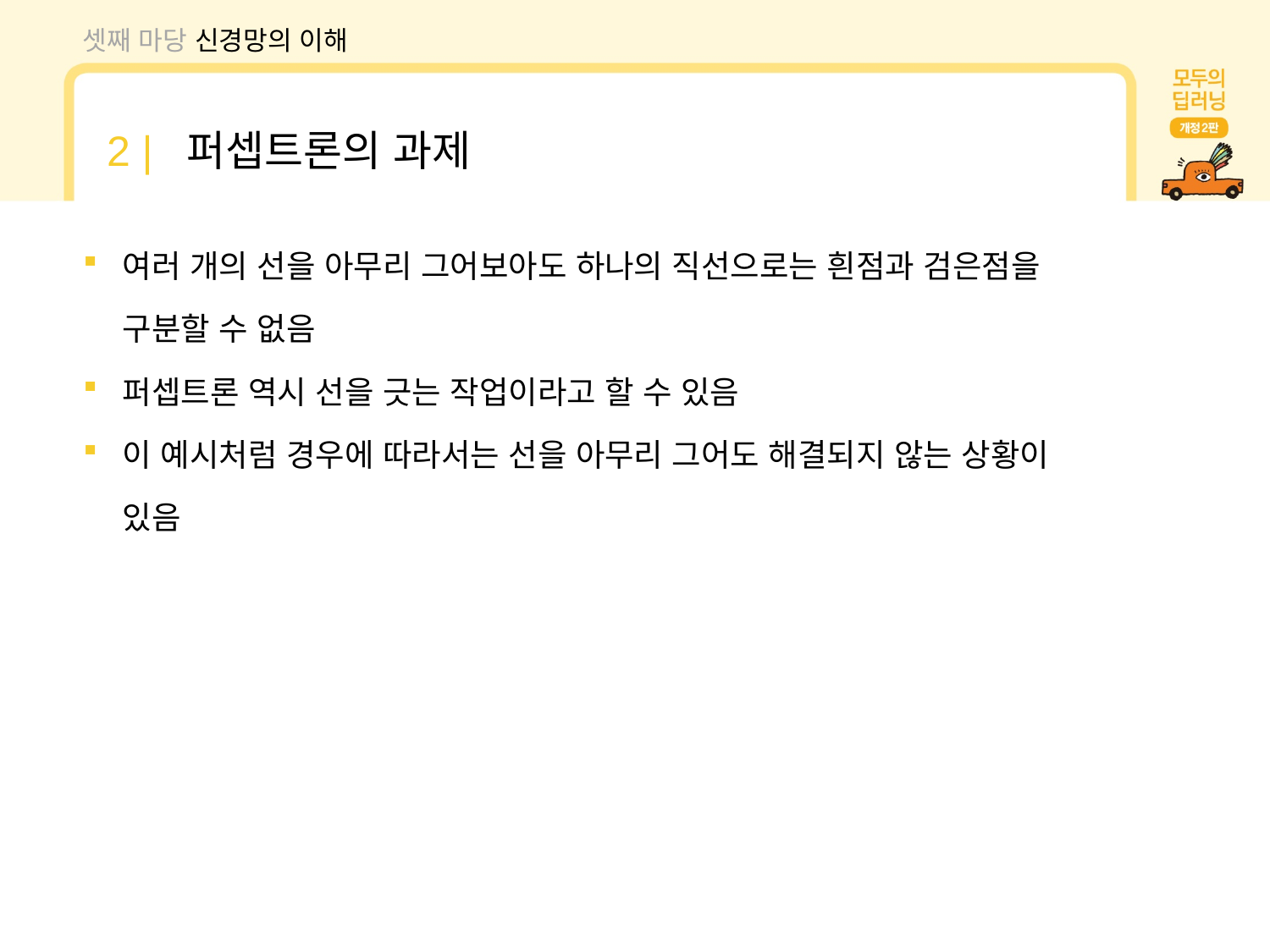

셋째 마당 신경망의 이해
2 |  퍼셉트론의 과제
여러 개의 선을 아무리 그어보아도 하나의 직선으로는 흰점과 검은점을 구분할 수 없음
퍼셉트론 역시 선을 긋는 작업이라고 할 수 있음
이 예시처럼 경우에 따라서는 선을 아무리 그어도 해결되지 않는 상황이 있음